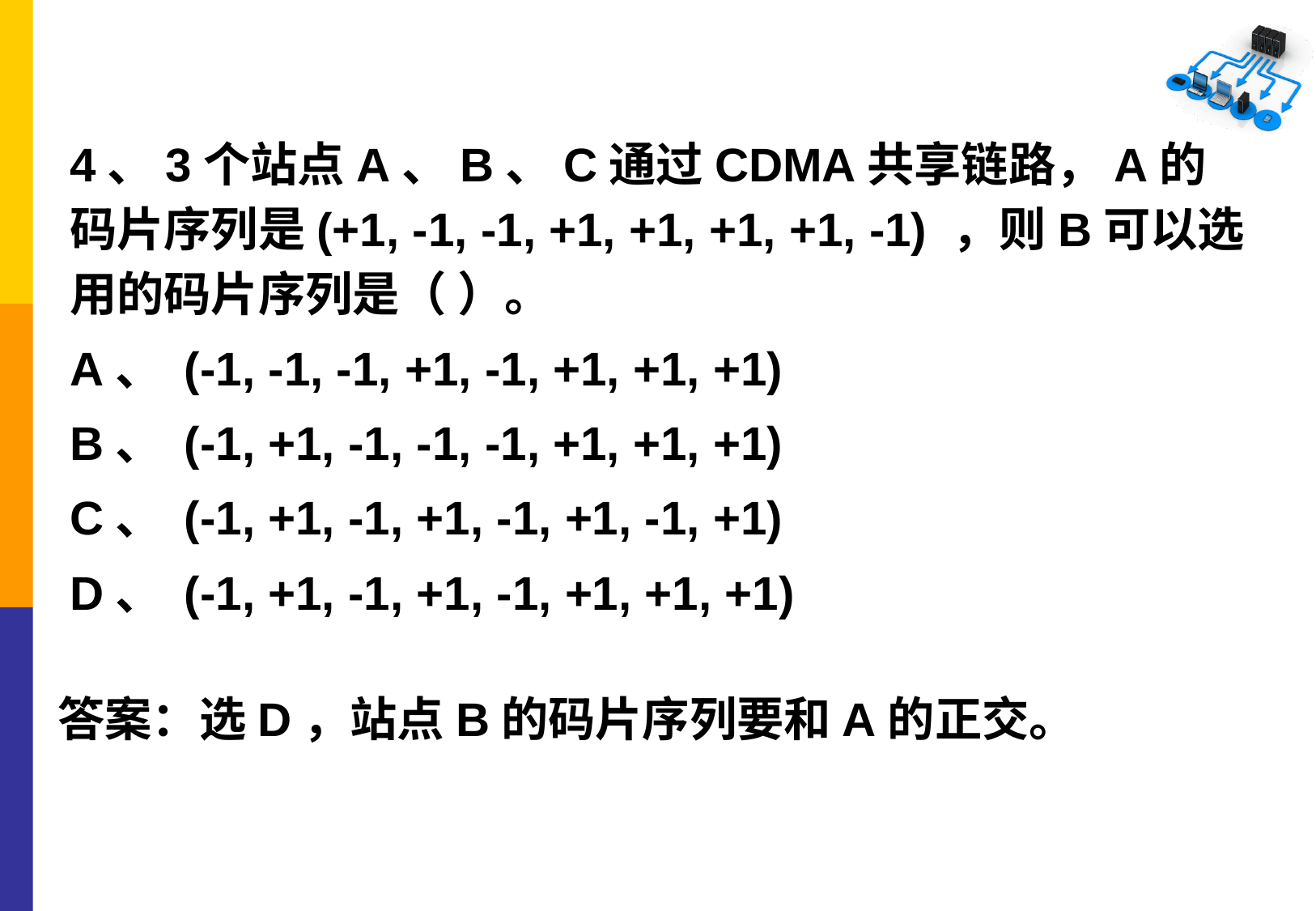

4、3个站点A、B、C通过CDMA共享链路，A的码片序列是(+1, -1, -1, +1, +1, +1, +1, -1) ，则B可以选用的码片序列是（ ）。
A、 (-1, -1, -1, +1, -1, +1, +1, +1)
B、 (-1, +1, -1, -1, -1, +1, +1, +1)
C、 (-1, +1, -1, +1, -1, +1, -1, +1)
D、 (-1, +1, -1, +1, -1, +1, +1, +1)
答案：选D，站点B的码片序列要和A的正交。